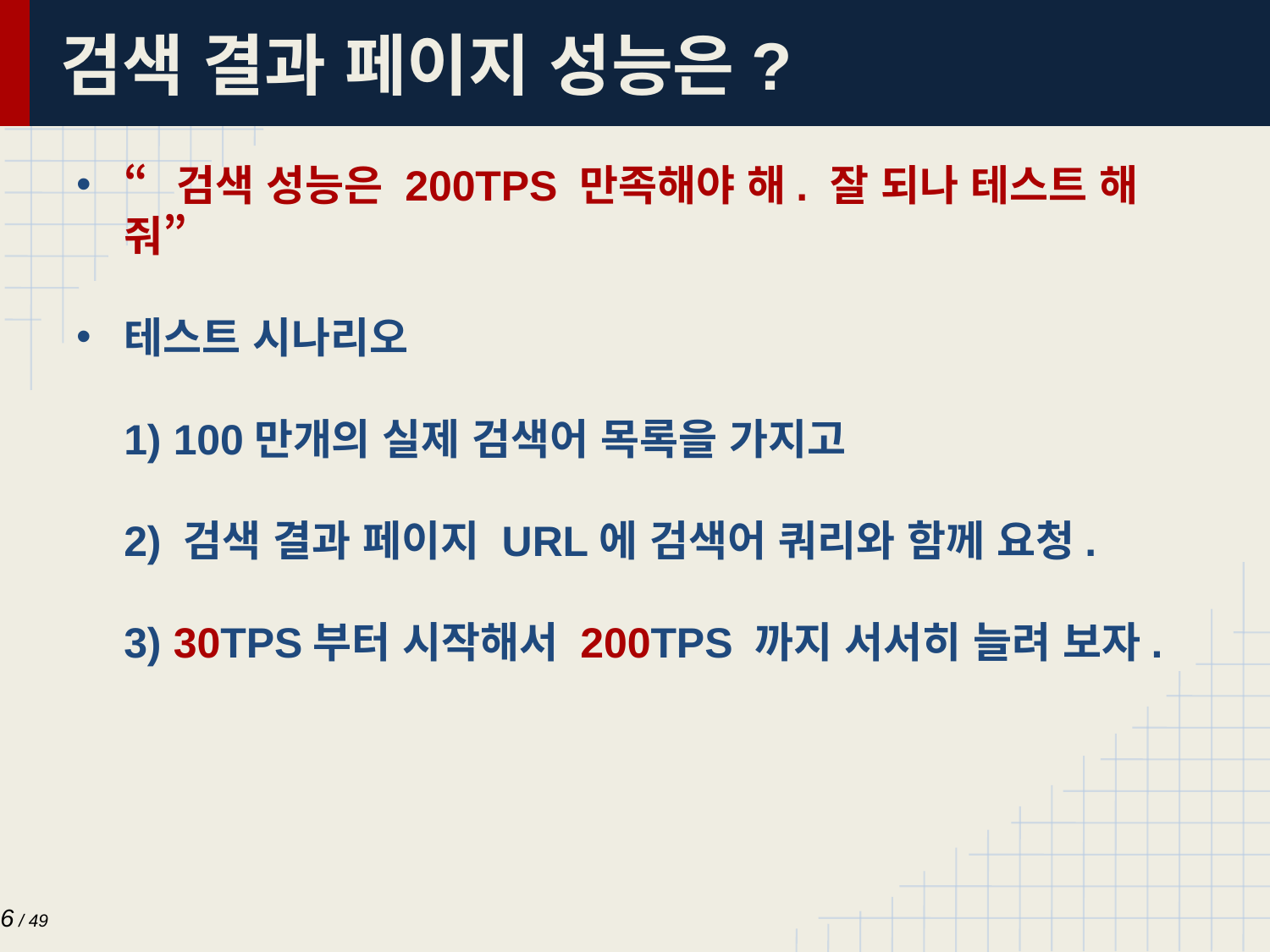

# 검색 결과 페이지 성능은?
“검색 성능은 200TPS 만족해야 해. 잘 되나 테스트 해 줘”

테스트 시나리오
1) 100만개의 실제 검색어 목록을 가지고
2) 검색 결과 페이지 URL에 검색어 쿼리와 함께 요청.
3) 30TPS부터 시작해서 200TPS 까지 서서히 늘려 보자.